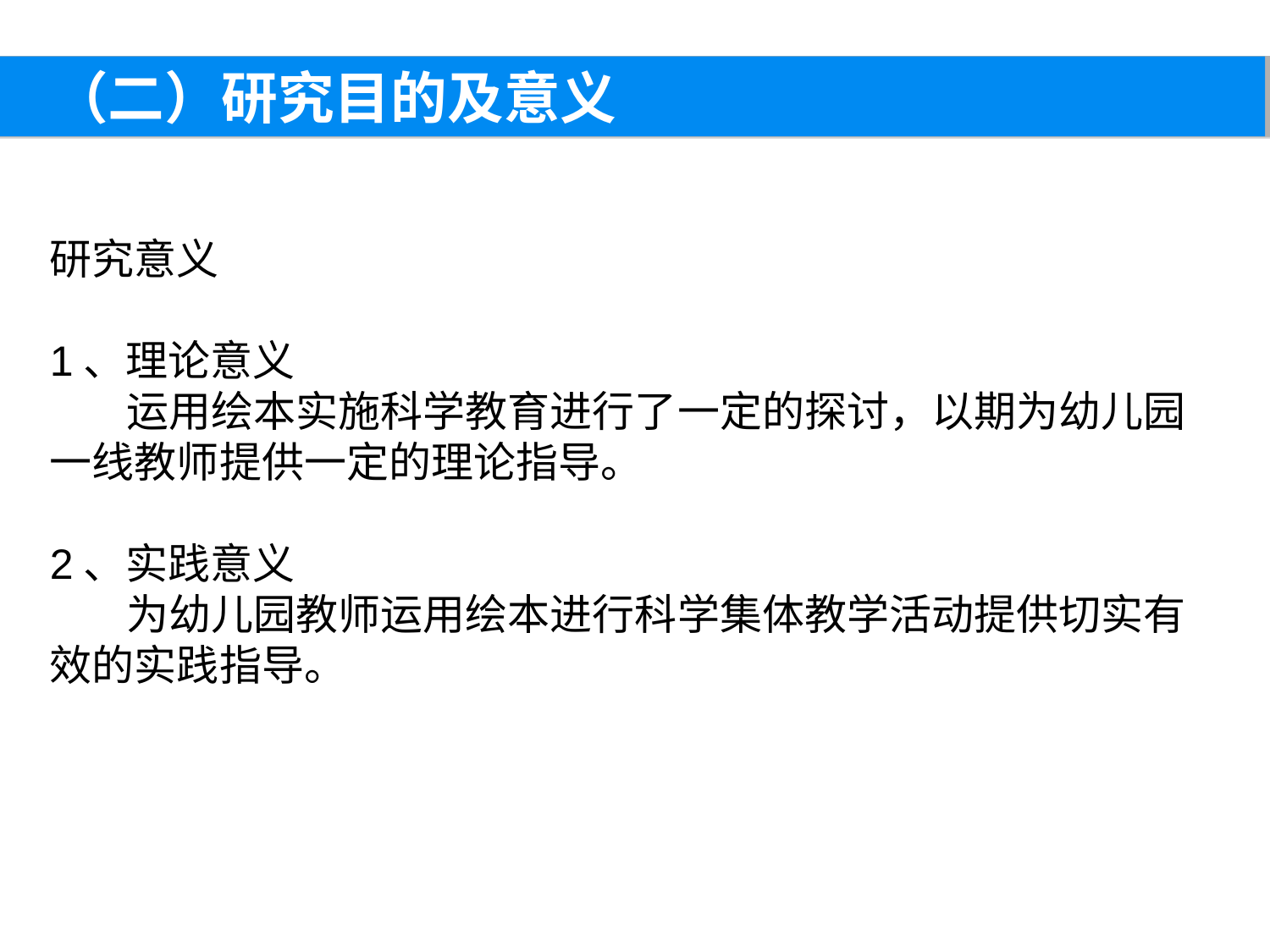

（二）研究目的及意义
研究意义

1、理论意义
       运用绘本实施科学教育进行了一定的探讨，以期为幼儿园一线教师提供一定的理论指导。

2、实践意义
       为幼儿园教师运用绘本进行科学集体教学活动提供切实有效的实践指导。